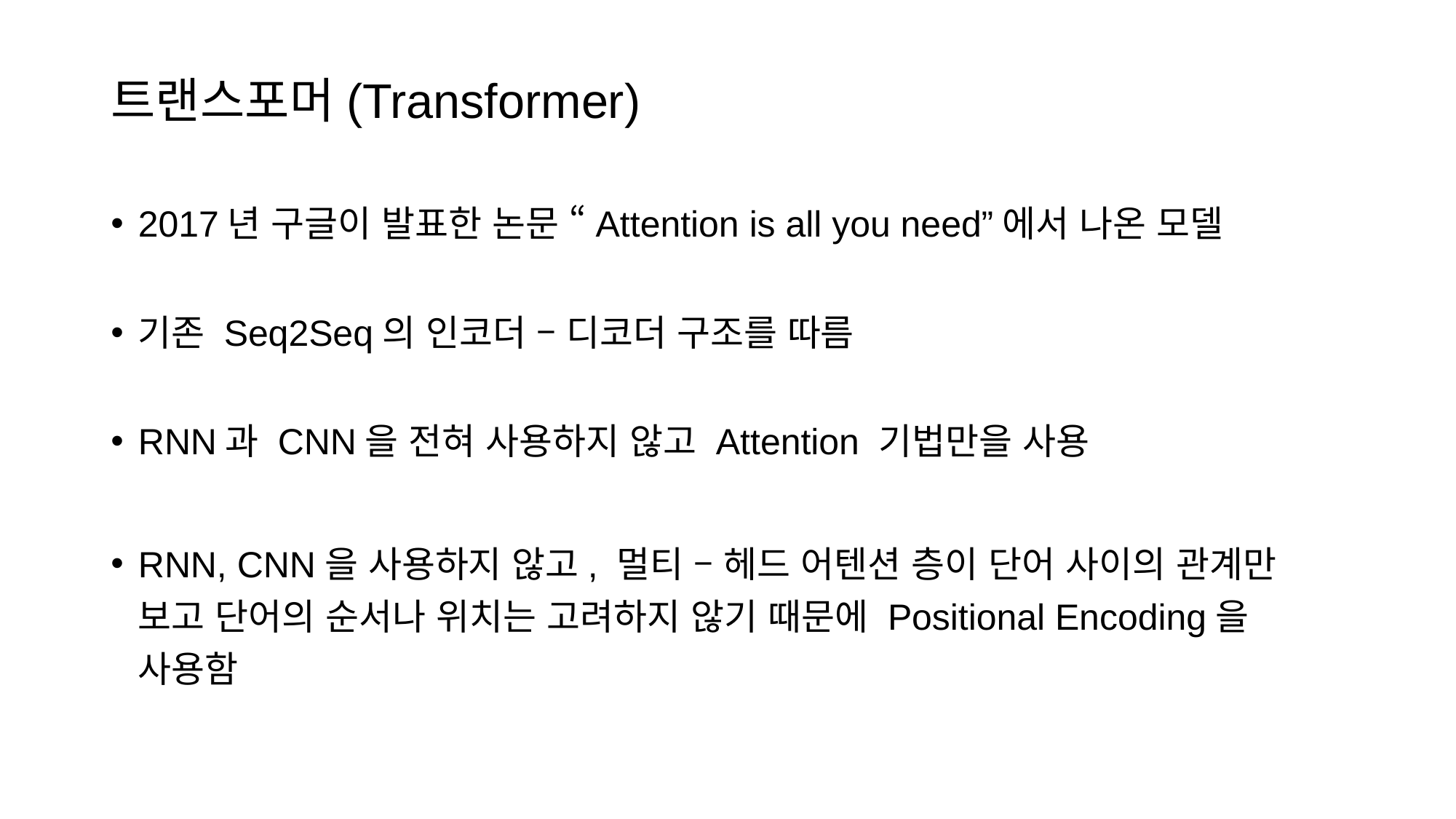

# 트랜스포머(Transformer)
2017년 구글이 발표한 논문 “Attention is all you need”에서 나온 모델

기존 Seq2Seq의 인코더 – 디코더 구조를 따름

RNN과 CNN을 전혀 사용하지 않고 Attention 기법만을 사용

RNN, CNN을 사용하지 않고, 멀티 – 헤드 어텐션 층이 단어 사이의 관계만 보고 단어의 순서나 위치는 고려하지 않기 때문에 Positional Encoding을 사용함